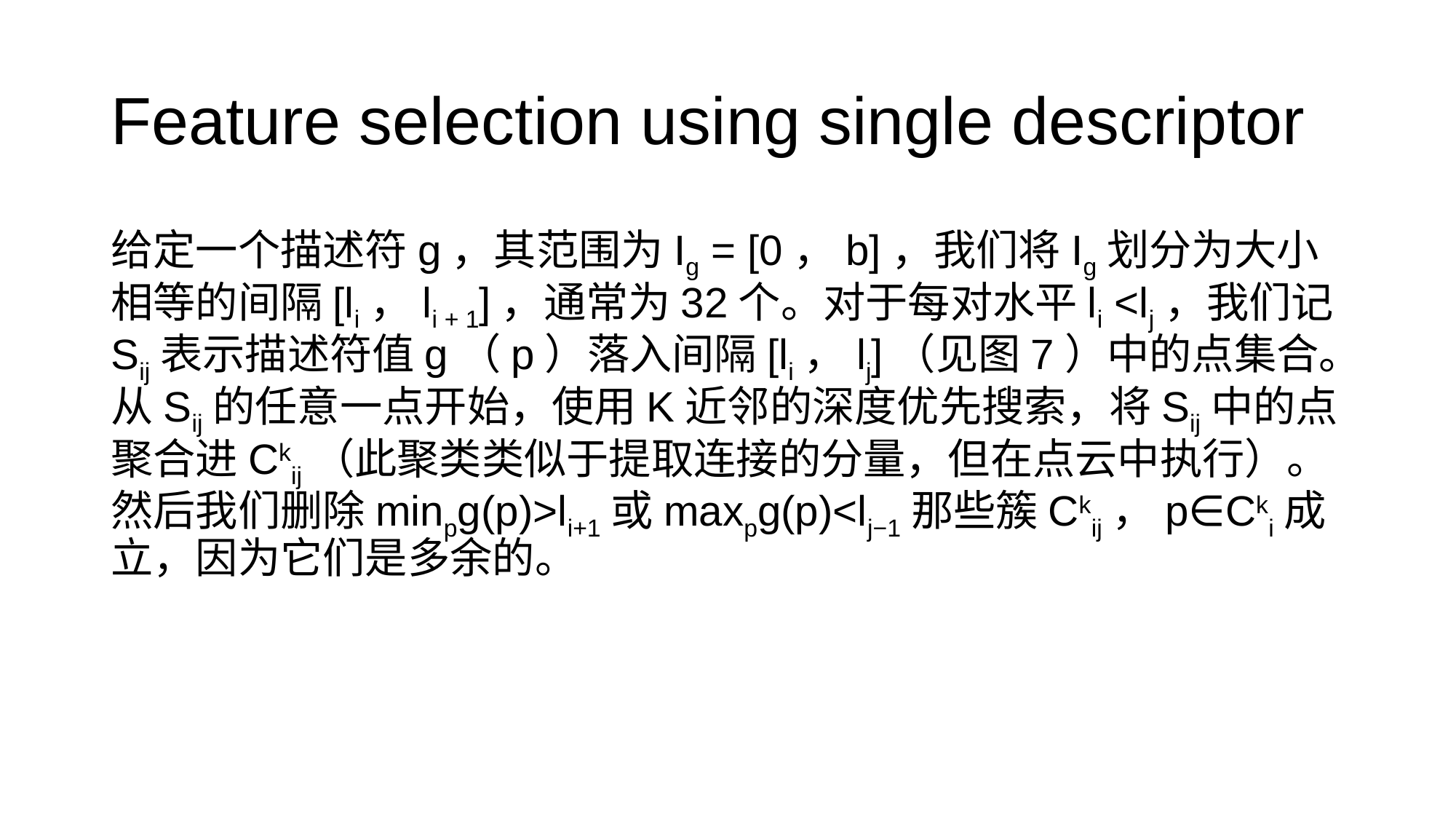

# Feature selection using single descriptor
给定一个描述符g，其范围为Ig = [0，b]，我们将Ig划分为大小相等的间隔[li，li + 1]，通常为32个。对于每对水平li <lj，我们记Sij表示描述符值g（p）落入间隔[li，lj]（见图7）中的点集合。从Sij的任意一点开始，使用K近邻的深度优先搜索，将Sij中的点聚合进Ckij（此聚类类似于提取连接的分量，但在点云中执行）。然后我们删除minpg(p)>li+1或maxpg(p)<lj−1那些簇Ckij，p∈Cki成立，因为它们是多余的。